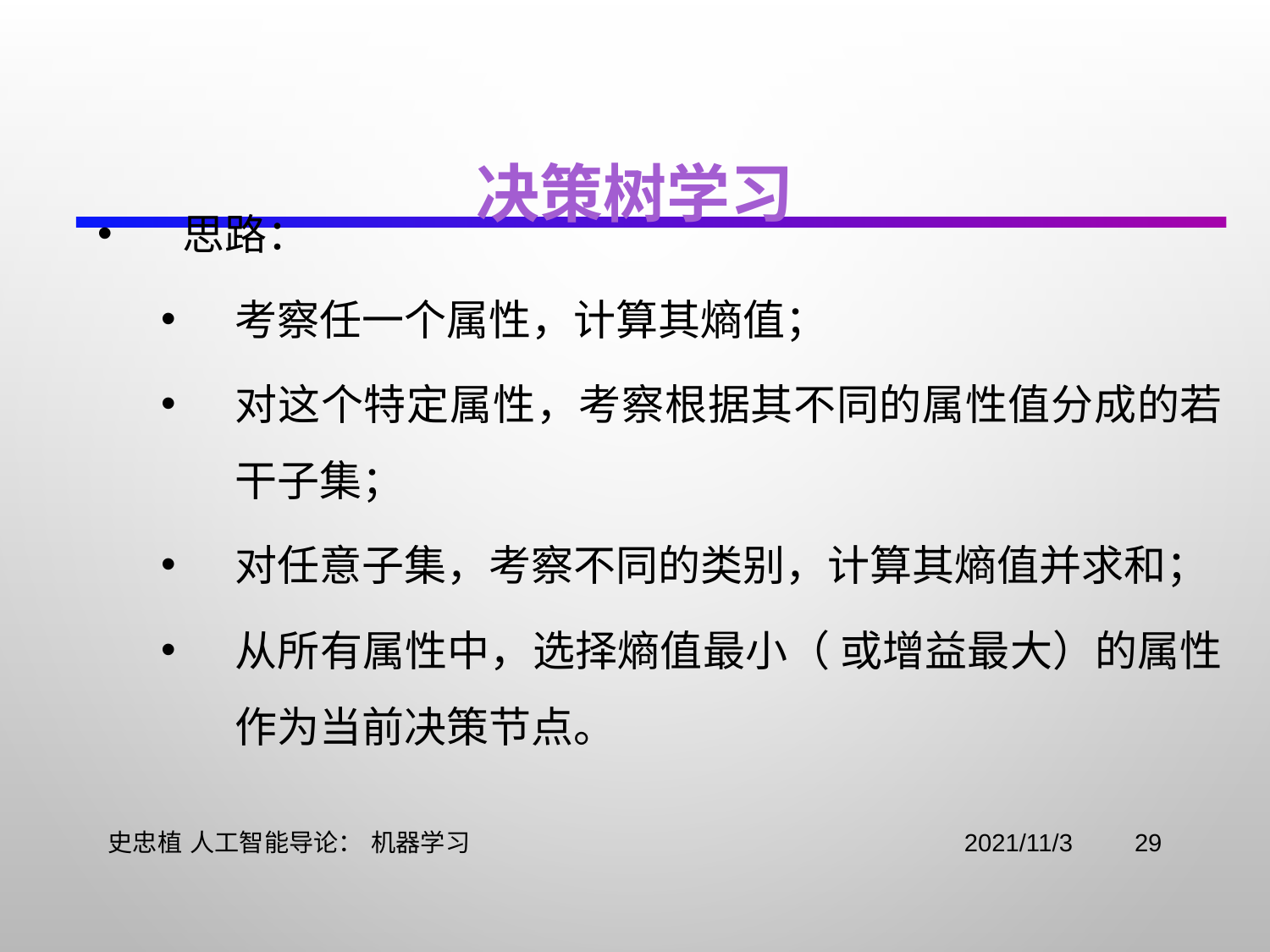

# 决策树学习
思路：
考察任一个属性，计算其熵值；
对这个特定属性，考察根据其不同的属性值分成的若干子集；
对任意子集，考察不同的类别，计算其熵值并求和；
从所有属性中，选择熵值最小（ 或增益最大）的属性作为当前决策节点。
史忠植 人工智能导论： 机器学习
2021/11/3
29